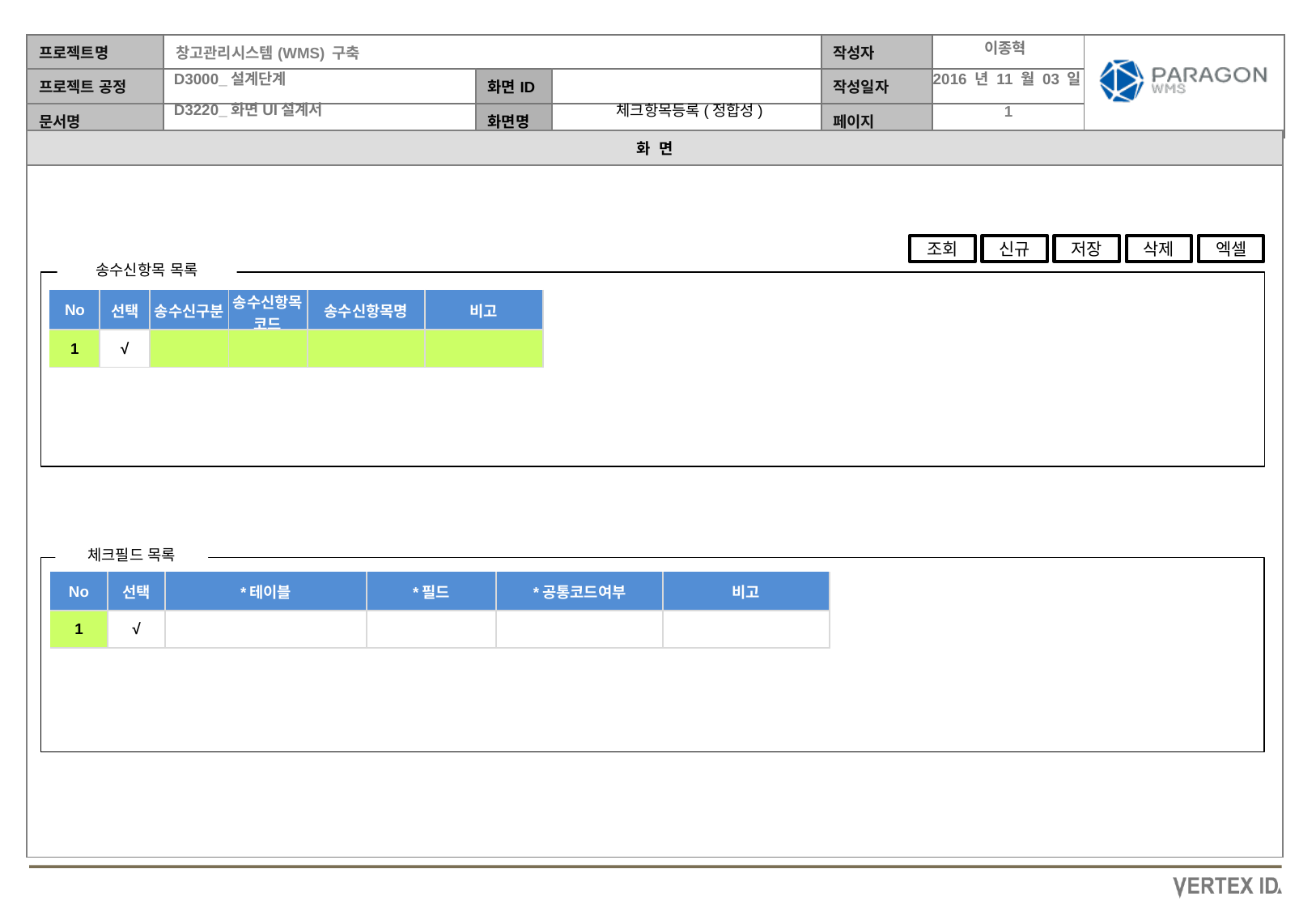

이종혁
2016 년 11 월 03 일
 체크항목등록(정합성)
조회
신규
저장
삭제
엑셀
송수신항목 목록

| No | 선택 | 송수신구분 | 송수신항목코드 | 송수신항목명 | 비고 |
| --- | --- | --- | --- | --- | --- |
| 1 | √ |  |  |  |  |
체크필드 목록

| No | 선택 | \*테이블 | \*필드 | \*공통코드여부 | 비고 |
| --- | --- | --- | --- | --- | --- |
| 1 | √ |  |  |  |  |